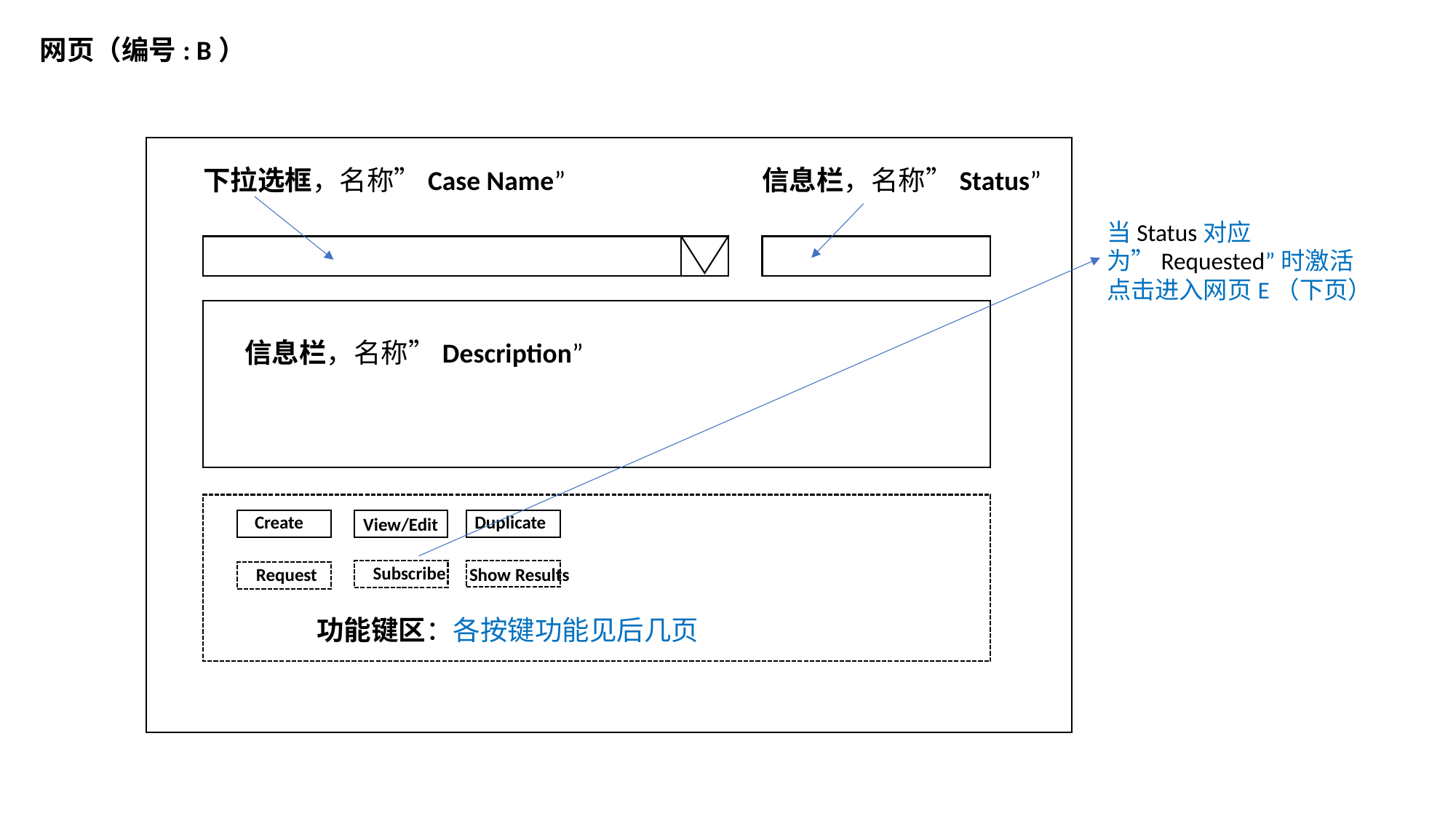

网页（编号: B）

信息栏，名称”Status”
下拉选框，名称”Case Name”
当Status对应为”Requested”时激活
点击进入网页E（下页）

信息栏，名称”Description”

Create
Duplicate
View/Edit

Subscribe
Request
Show Results

功能键区：各按键功能见后几页